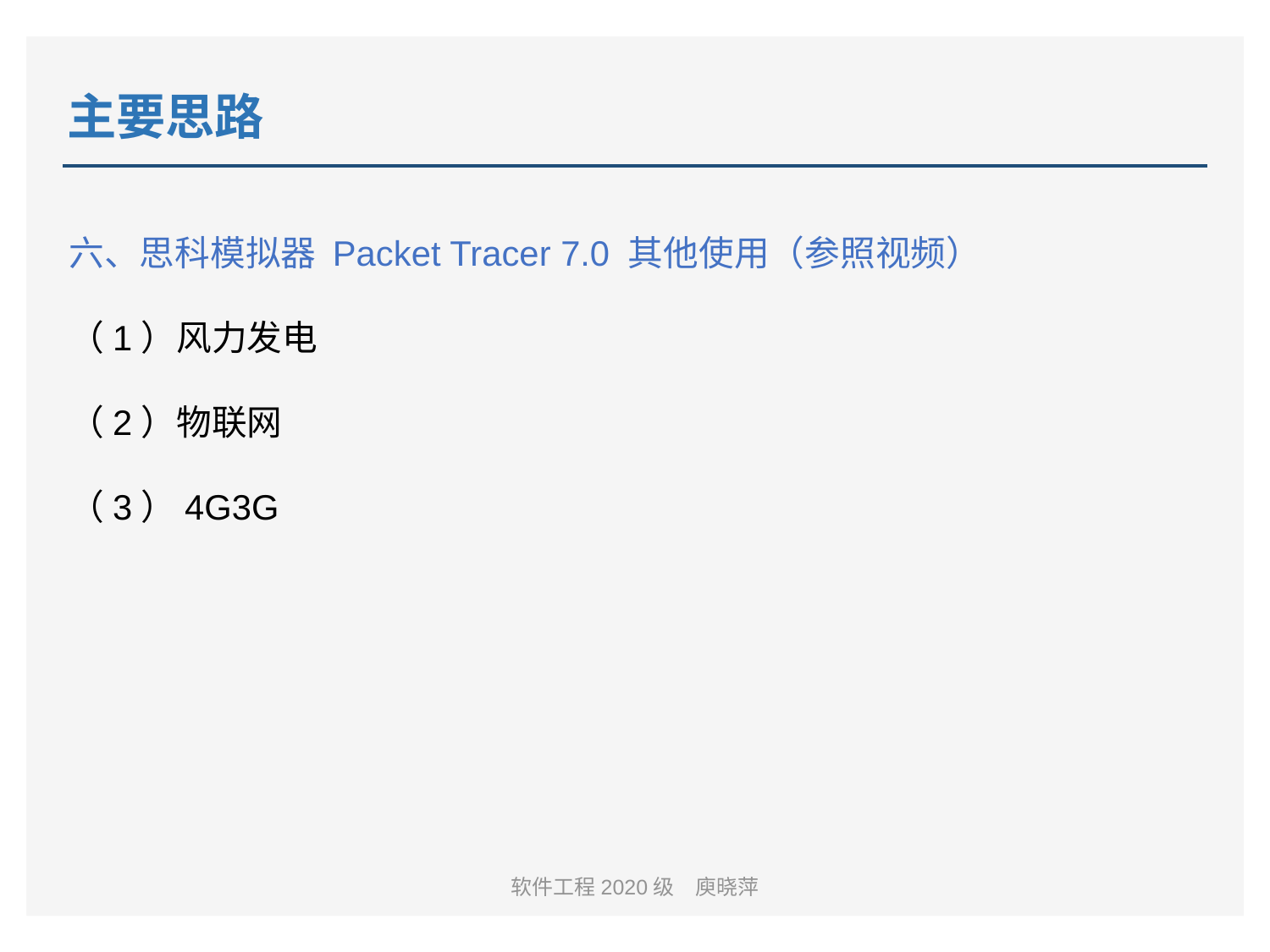

# 主要思路
六、思科模拟器 Packet Tracer 7.0 其他使用（参照视频）
（1）风力发电
（2）物联网
（3）4G3G

软件工程2020级　庾晓萍
12